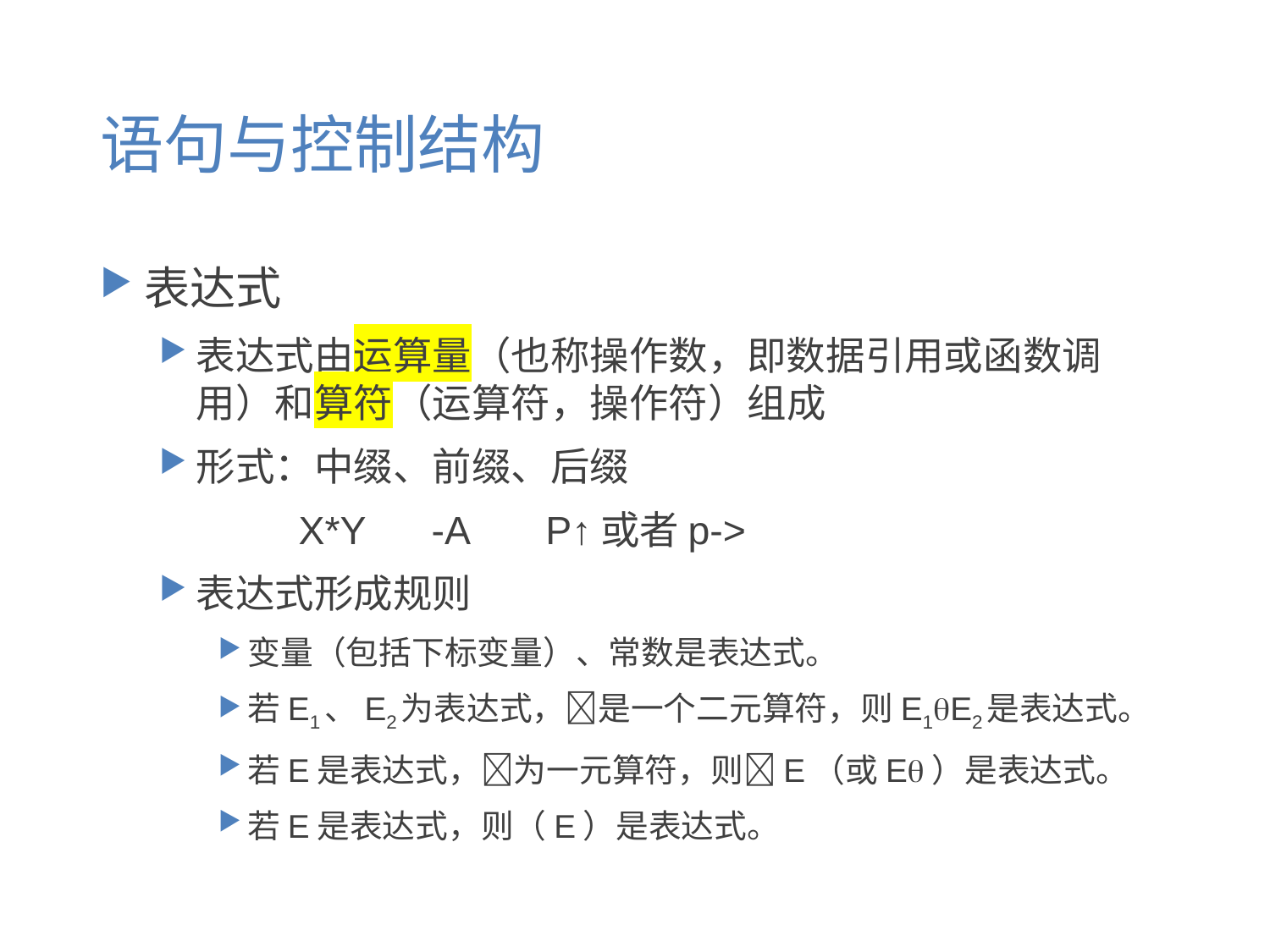

# 语句与控制结构
表达式
表达式由运算量（也称操作数，即数据引用或函数调用）和算符（运算符，操作符）组成
形式：中缀、前缀、后缀
              X*Y      -A       P↑或者p->
表达式形成规则
变量（包括下标变量）、常数是表达式。
若E1、E2为表达式，θ是一个二元算符，则E1θE2是表达式。
若E是表达式，θ为一元算符，则θE（或Eθ）是表达式。
若E是表达式，则（E）是表达式。